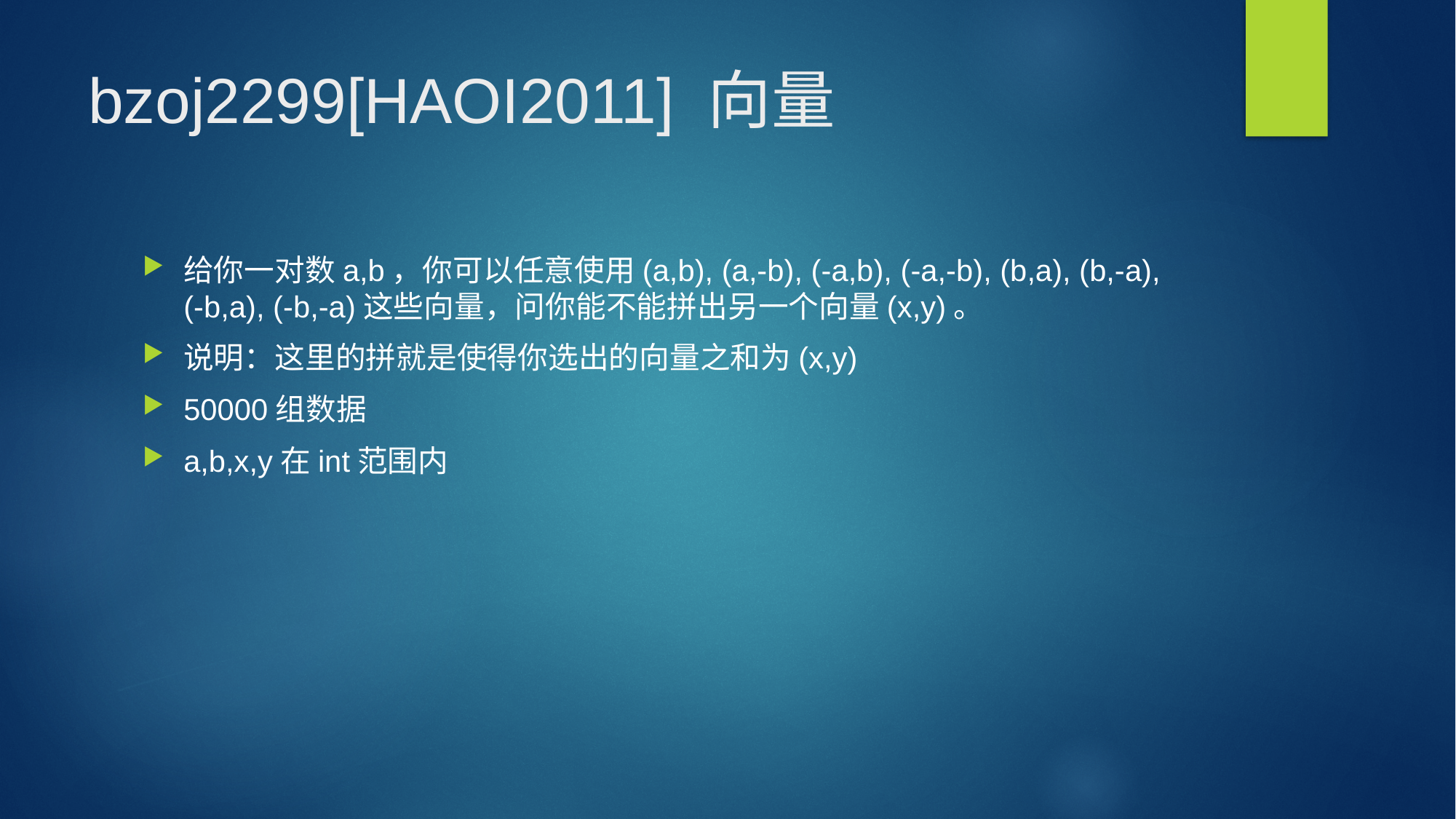

# bzoj2299[HAOI2011] 向量
给你一对数a,b，你可以任意使用(a,b), (a,-b), (-a,b), (-a,-b), (b,a), (b,-a), (-b,a), (-b,-a)这些向量，问你能不能拼出另一个向量(x,y)。
说明：这里的拼就是使得你选出的向量之和为(x,y)
50000组数据
a,b,x,y在int范围内